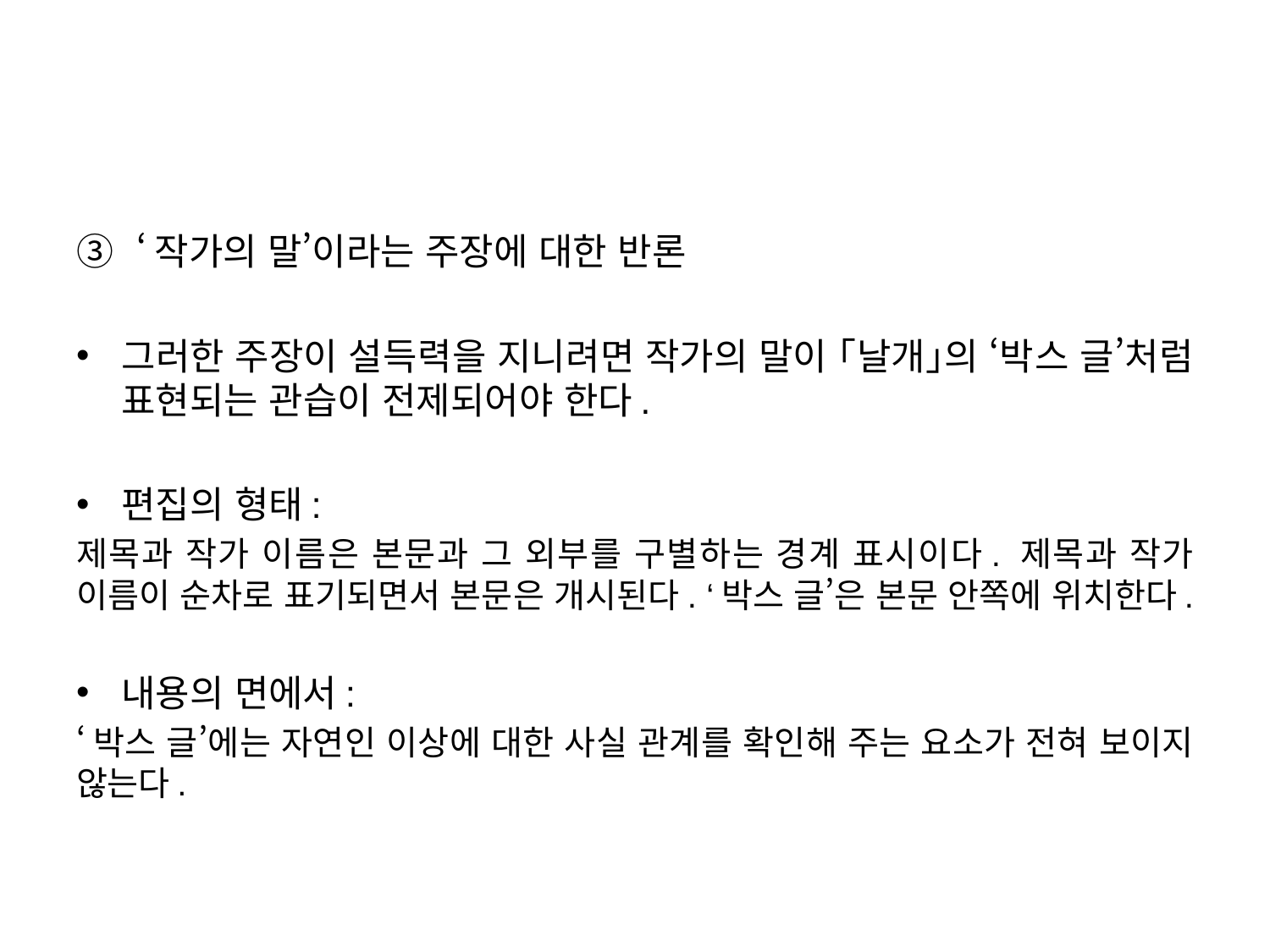

‘작가의 말’이라는 주장에 대한 반론

그러한 주장이 설득력을 지니려면 작가의 말이 ｢날개｣의 ‘박스 글’처럼 표현되는 관습이 전제되어야 한다.

편집의 형태:
제목과 작가 이름은 본문과 그 외부를 구별하는 경계 표시이다. 제목과 작가 이름이 순차로 표기되면서 본문은 개시된다. ‘박스 글’은 본문 안쪽에 위치한다.

내용의 면에서:
‘박스 글’에는 자연인 이상에 대한 사실 관계를 확인해 주는 요소가 전혀 보이지 않는다.